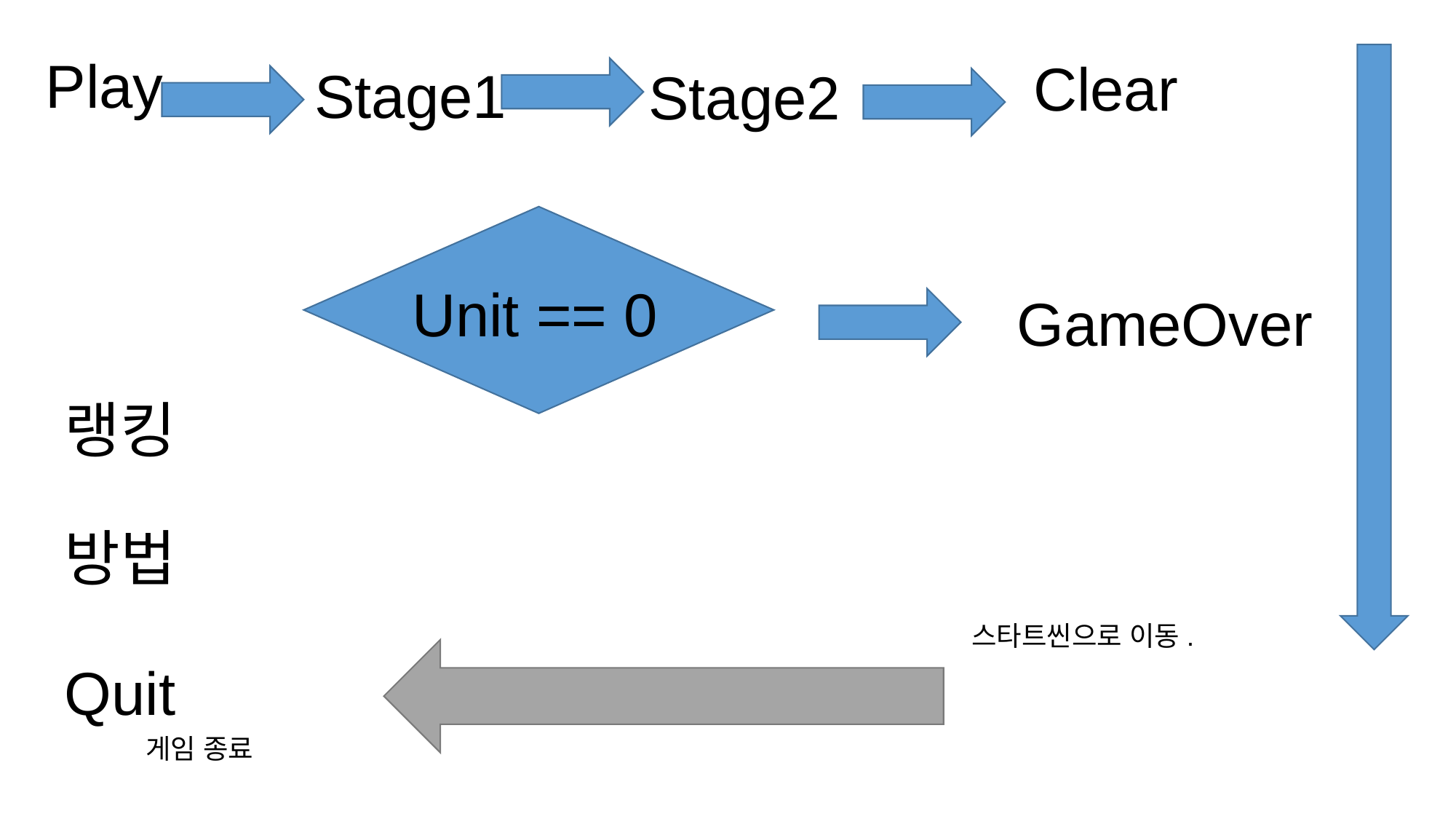

Play
Clear
Stage1
Stage2

Unit == 0
GameOver

랭킹
방법
스타트씬으로 이동.

Quit
게임 종료